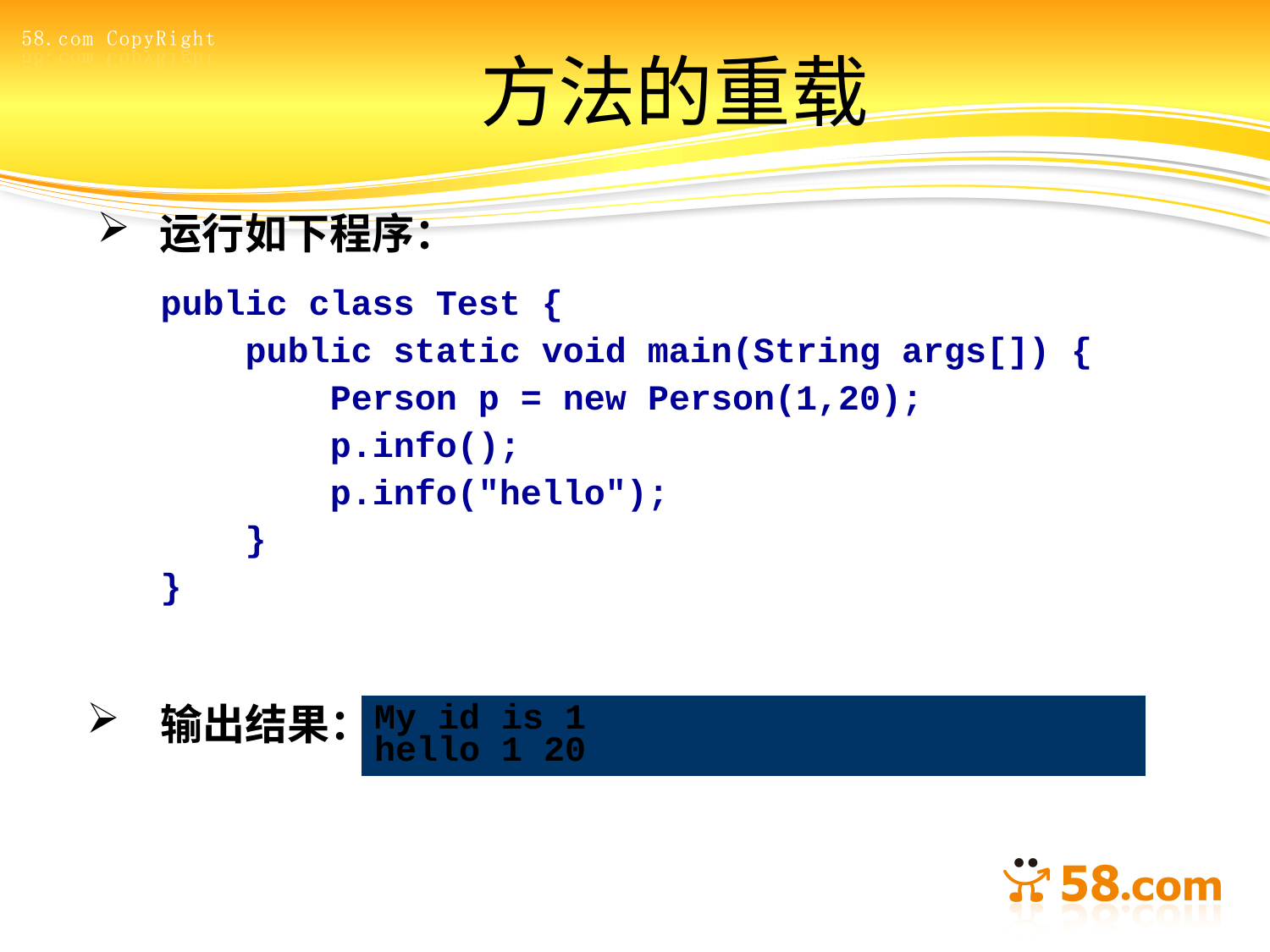

# 方法的重载
  运行如下程序：
public class Test {
    public static void main(String args[]) {
        Person p = new Person(1,20);
        p.info();
        p.info("hello");
    }
}
输出结果：
My id is 1
hello 1 20